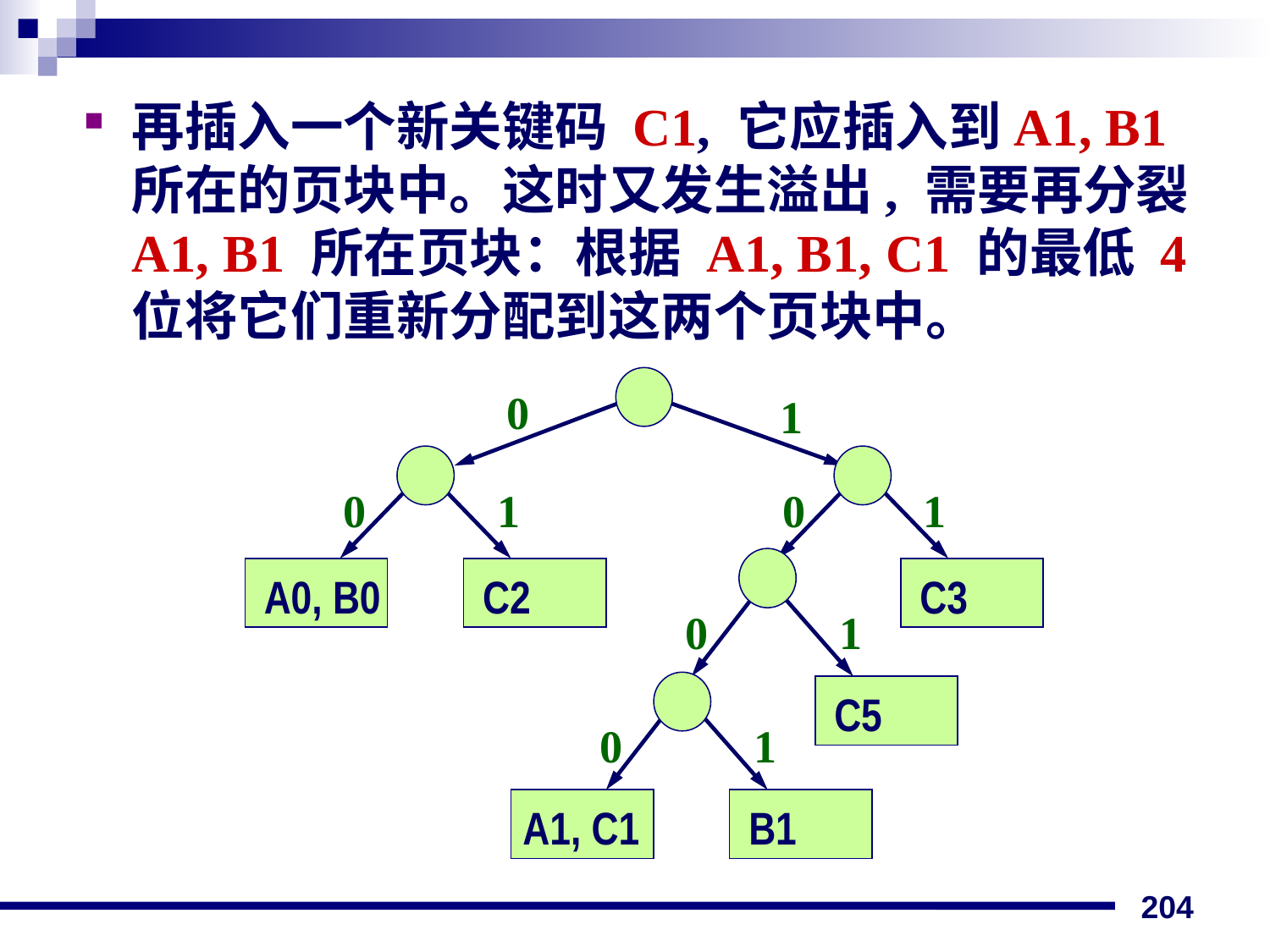

再插入一个新关键码 C1, 它应插入到A1, B1所在的页块中。这时又发生溢出, 需要再分裂 A1, B1 所在页块：根据 A1, B1, C1 的最低 4 位将它们重新分配到这两个页块中。

0
1

0
1
0
1

A0, B0
C2
C3

0
1

C5

0
1

A1, C1
B1
204